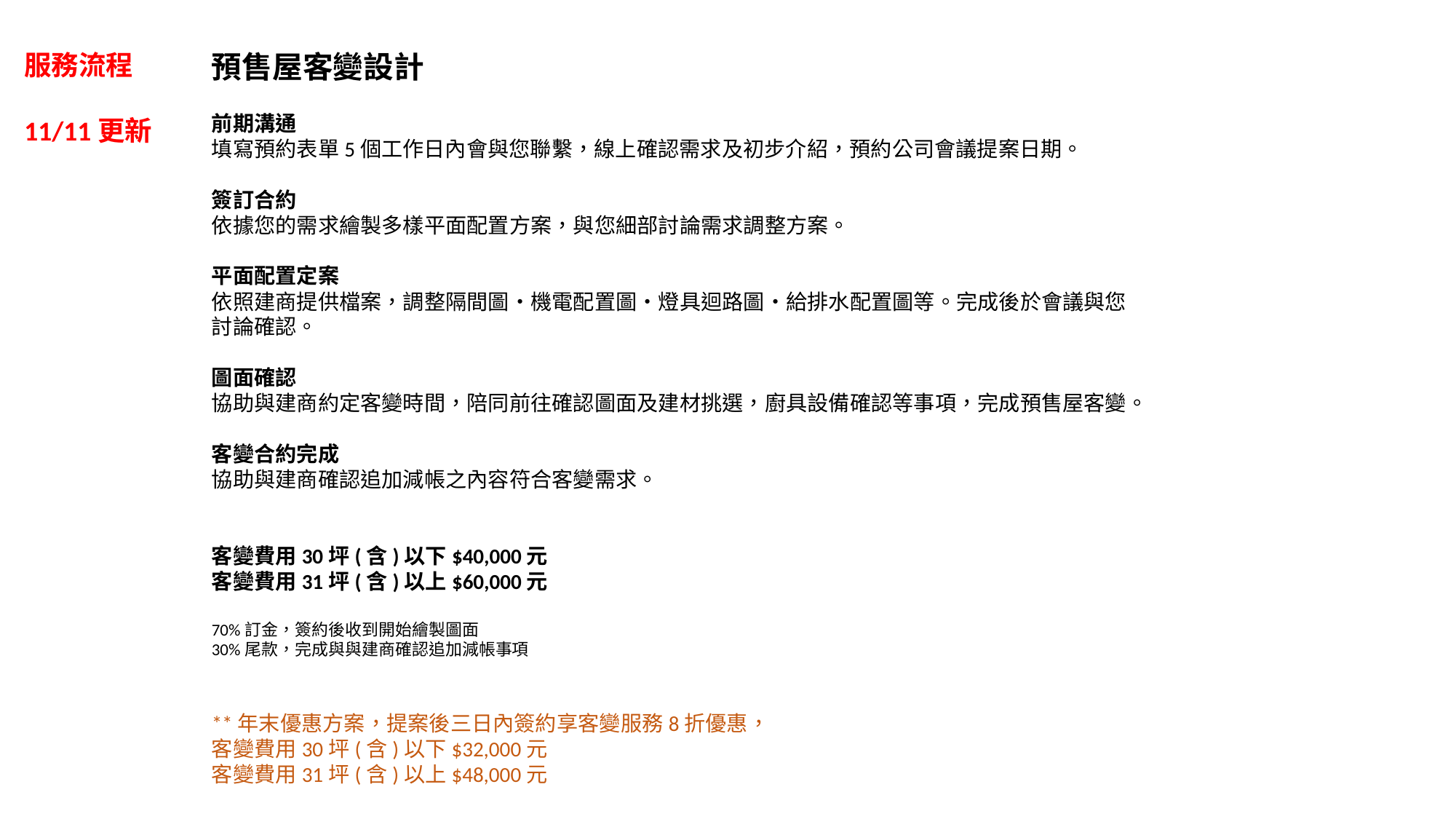

服務流程

11/11更新

預售屋客變設計

前期溝通
填寫預約表單5個工作日內會與您聯繫，線上確認需求及初步介紹，預約公司會議提案日期。

簽訂合約
依據您的需求繪製多樣平面配置方案，與您細部討論需求調整方案。

平面配置定案
依照建商提供檔案，調整隔間圖‧機電配置圖‧燈具迴路圖‧給排水配置圖等。完成後於會議與您討論確認。

圖面確認
協助與建商約定客變時間，陪同前往確認圖面及建材挑選，廚具設備確認等事項，完成預售屋客變。

客變合約完成
協助與建商確認追加減帳之內容符合客變需求。

客變費用30坪(含)以下$40,000元
客變費用31坪(含)以上$60,000元

70%訂金，簽約後收到開始繪製圖面
30%尾款，完成與與建商確認追加減帳事項

**年末優惠方案，提案後三日內簽約享客變服務8折優惠，
客變費用30坪(含)以下$32,000元
客變費用31坪(含)以上$48,000元